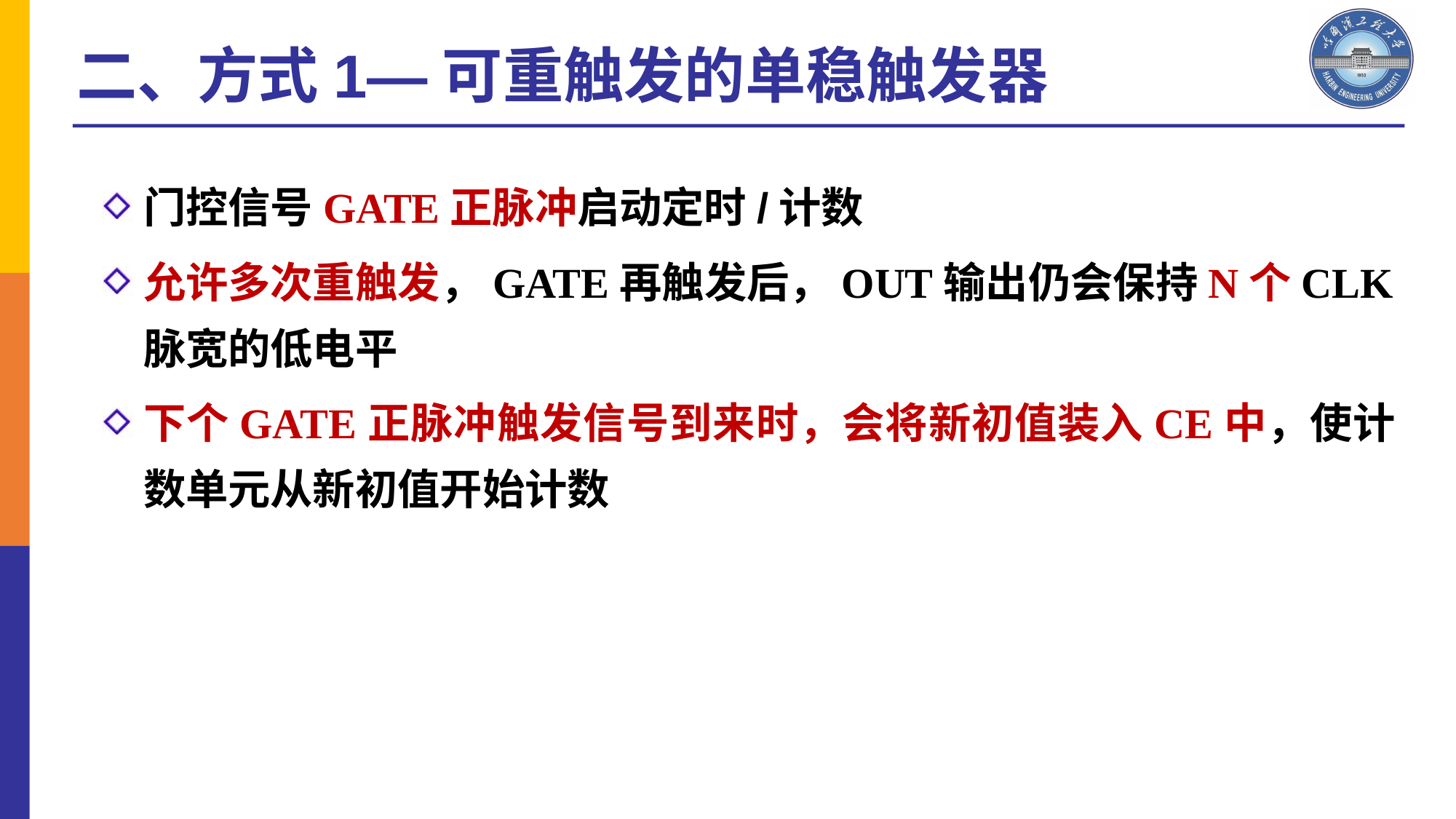

二、方式1—可重触发的单稳触发器
门控信号GATE正脉冲启动定时/计数
允许多次重触发，GATE再触发后，OUT输出仍会保持N个CLK脉宽的低电平
下个GATE正脉冲触发信号到来时，会将新初值装入CE中，使计数单元从新初值开始计数